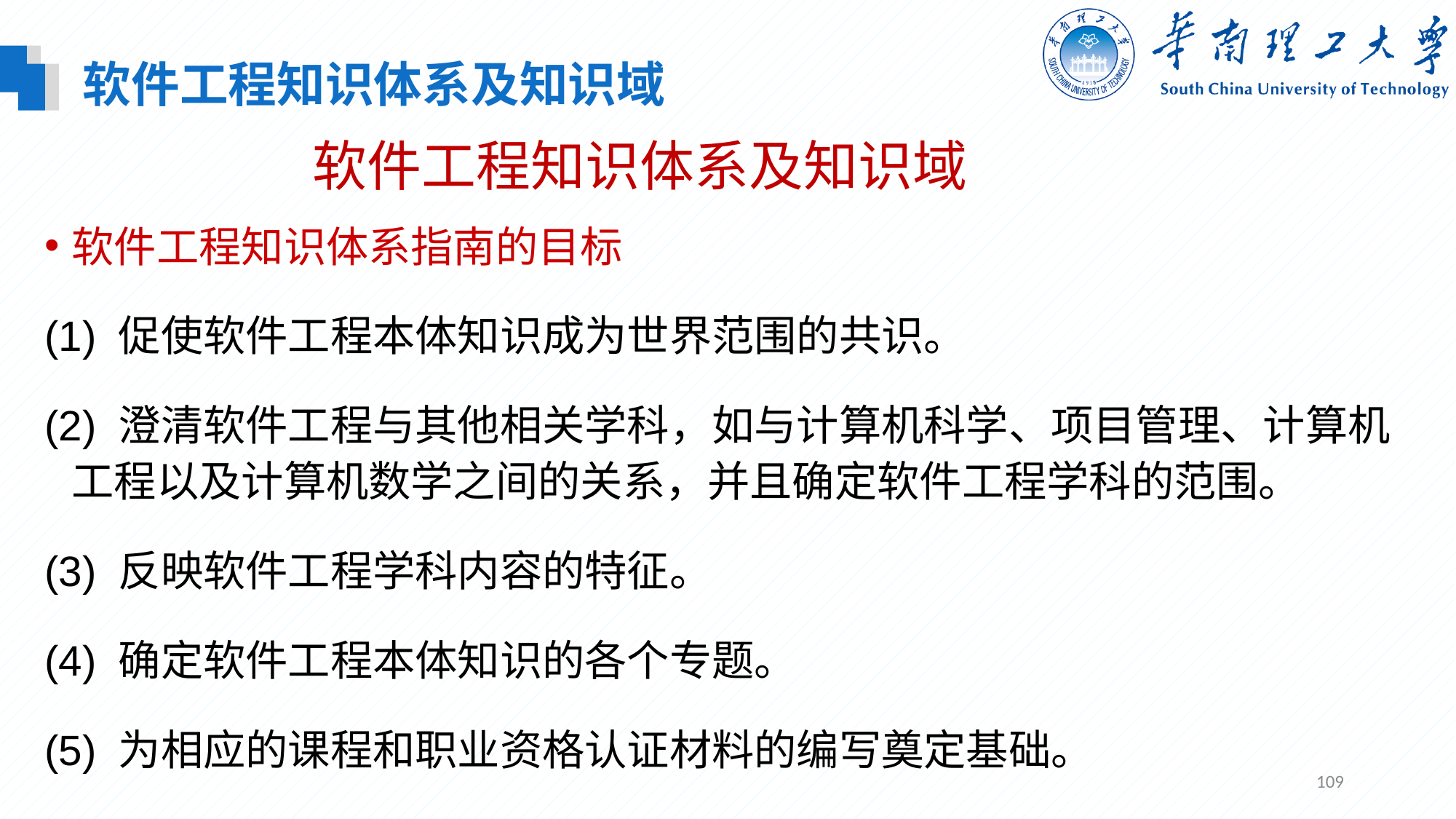

软件工程知识体系及知识域
# 软件工程知识体系及知识域
软件工程知识体系指南的目标
(1) 促使软件工程本体知识成为世界范围的共识。
(2) 澄清软件工程与其他相关学科，如与计算机科学、项目管理、计算机工程以及计算机数学之间的关系，并且确定软件工程学科的范围。
(3) 反映软件工程学科内容的特征。
(4) 确定软件工程本体知识的各个专题。
(5) 为相应的课程和职业资格认证材料的编写奠定基础。
109